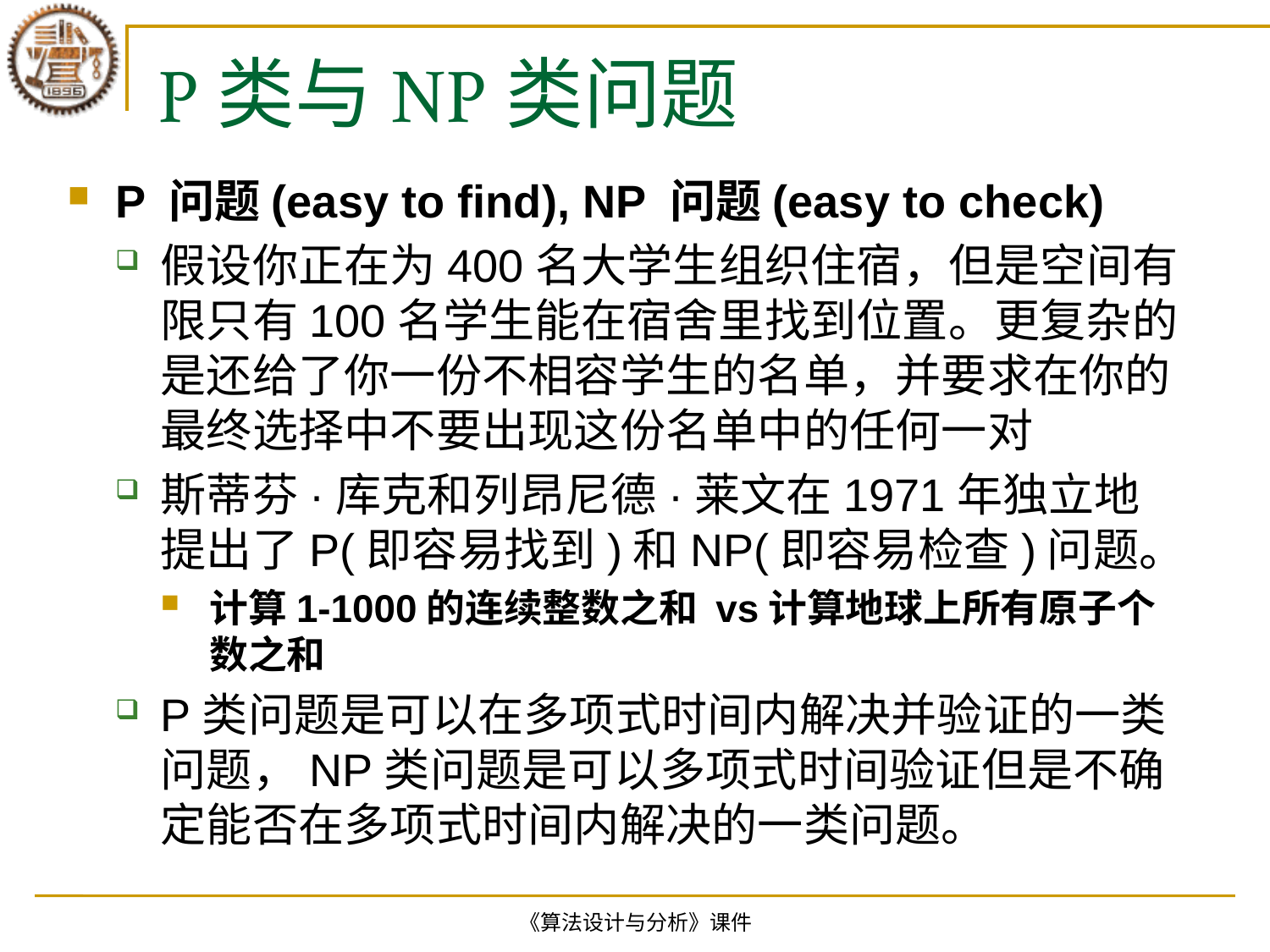

# P类与NP类问题
P 问题(easy to find), NP 问题(easy to check)
假设你正在为400名大学生组织住宿，但是空间有限只有100名学生能在宿舍里找到位置。更复杂的是还给了你一份不相容学生的名单，并要求在你的最终选择中不要出现这份名单中的任何一对
斯蒂芬·库克和列昂尼德·莱文在1971年独立地提出了P(即容易找到)和NP(即容易检查)问题。
计算1-1000的连续整数之和 vs计算地球上所有原子个数之和
P类问题是可以在多项式时间内解决并验证的一类问题，NP类问题是可以多项式时间验证但是不确定能否在多项式时间内解决的一类问题。

《算法设计与分析》课件
30